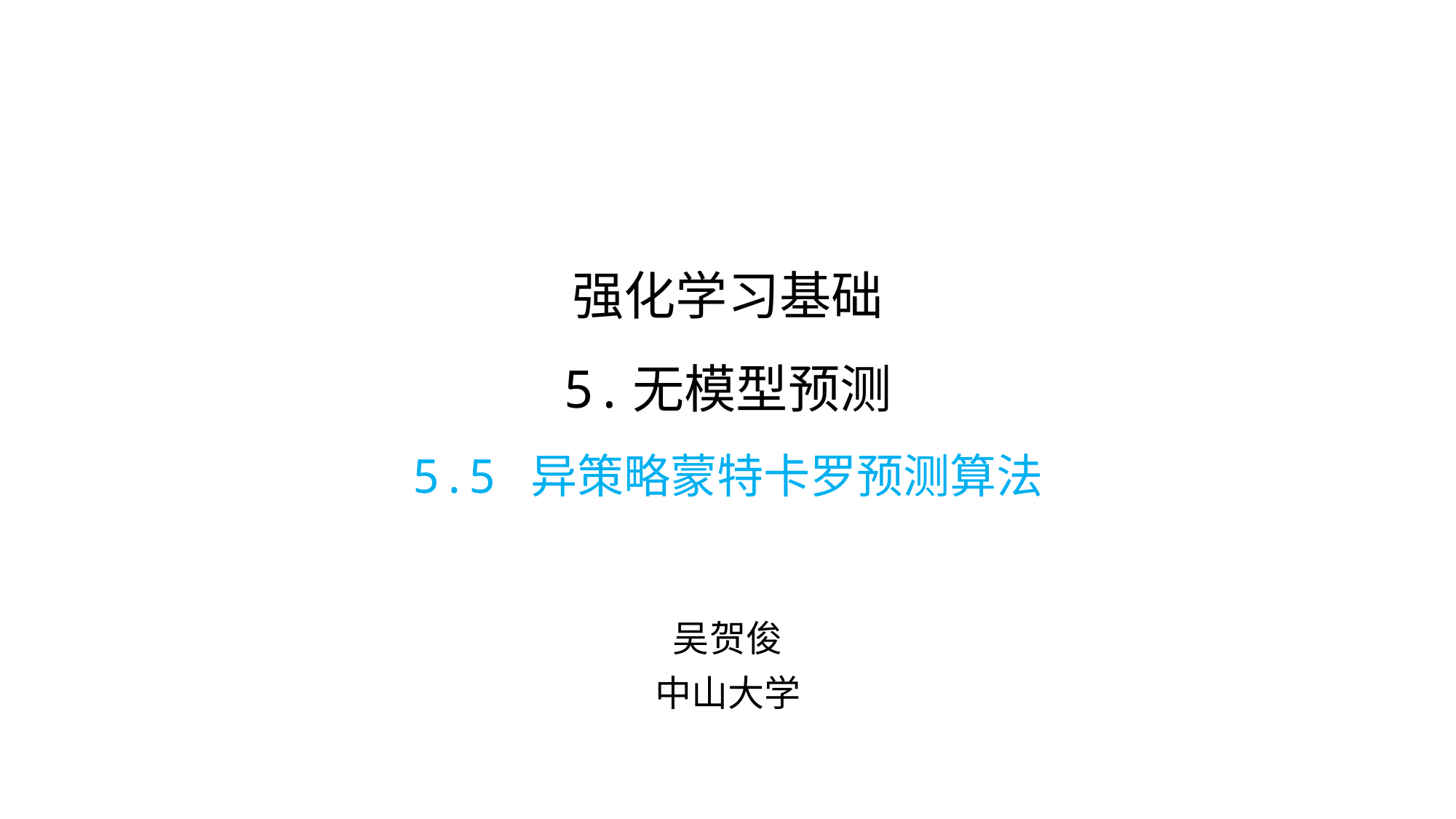

# 强化学习基础 5.无模型预测 5.5 异策略蒙特卡罗预测算法

吴贺俊
中山大学